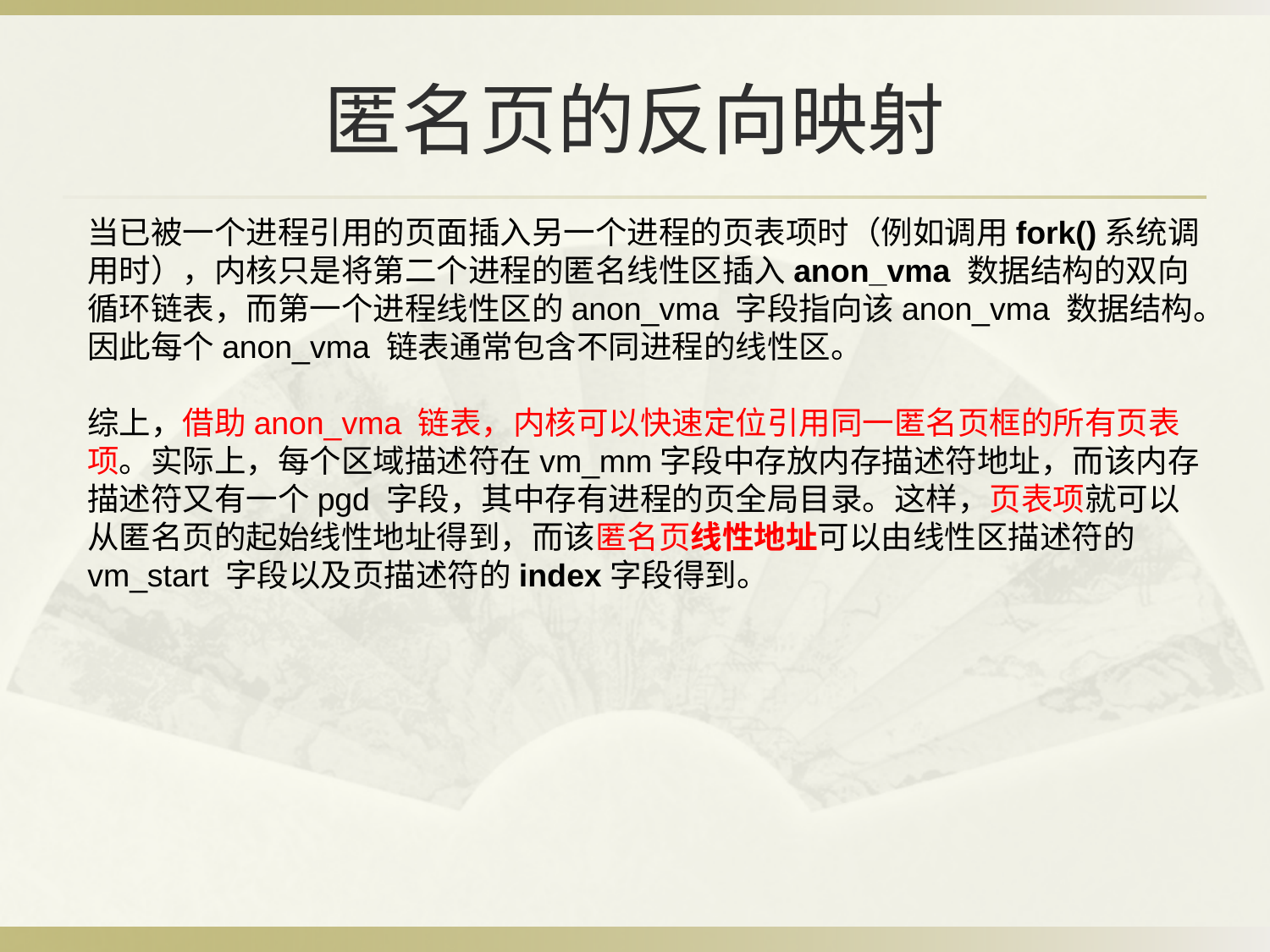

BBAAD9C20180234D78810CEA56E0B6D0E2B9B20918E83B70A6D98F34B1082BBC3B4CB53861613B0222C92008C846A8EC6DF921DA91D02BB11B4DC25E387E20DC24F5093D372C66F764BF29976F2244E727F1E0367CA8D314A8D6A1982F006CC8D8F62991BE0
# 匿名页的反向映射
当已被一个进程引用的页面插入另一个进程的页表项时（例如调用fork()系统调用时），内核只是将第二个进程的匿名线性区插入anon_vma 数据结构的双向循环链表，而第一个进程线性区的anon_vma 字段指向该anon_vma 数据结构。因此每个anon_vma 链表通常包含不同进程的线性区。

综上，借助anon_vma 链表，内核可以快速定位引用同一匿名页框的所有页表项。实际上，每个区域描述符在vm_mm字段中存放内存描述符地址，而该内存描述符又有一个pgd 字段，其中存有进程的页全局目录。这样，页表项就可以从匿名页的起始线性地址得到，而该匿名页线性地址可以由线性区描述符的vm_start 字段以及页描述符的index字段得到。